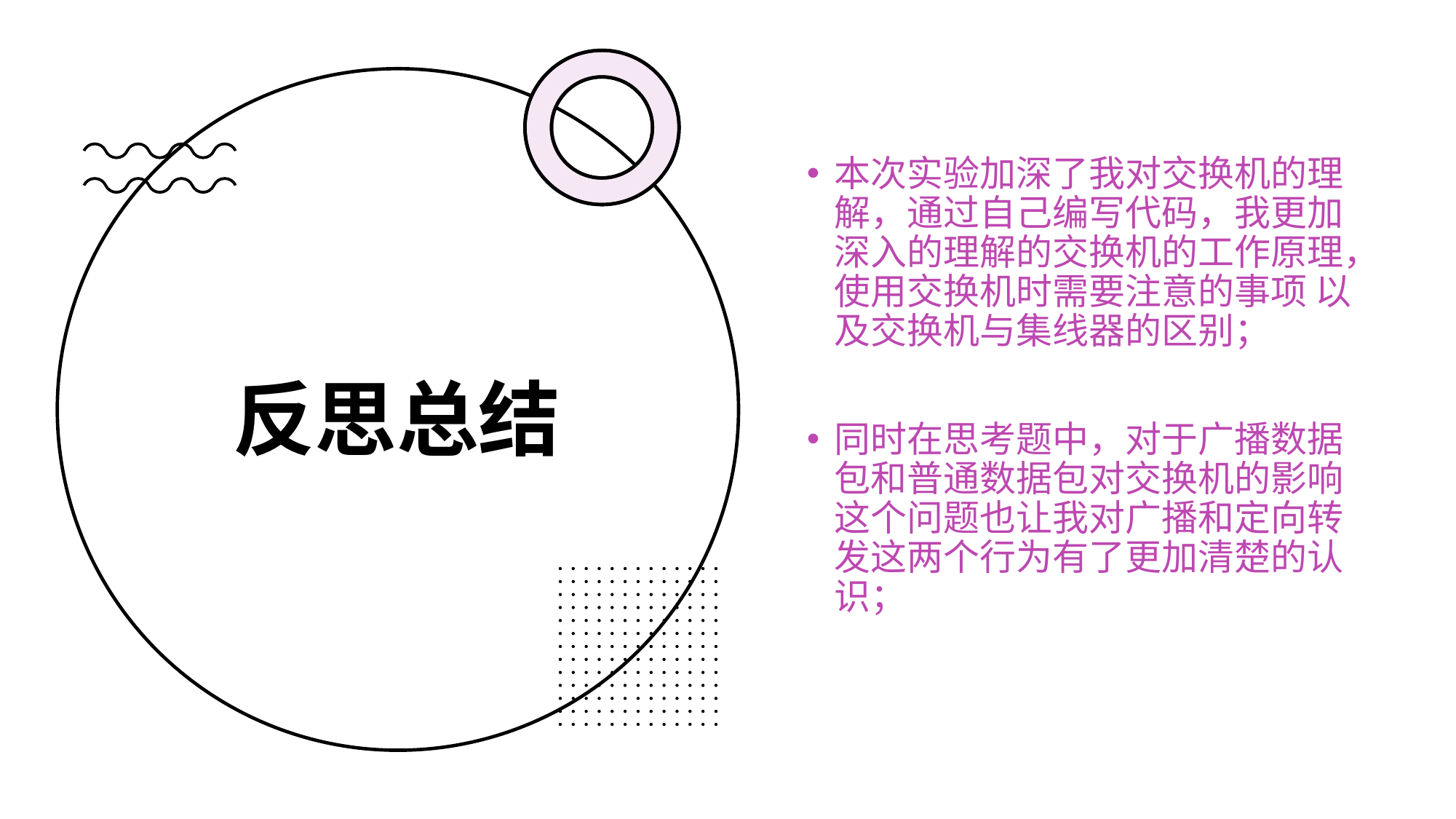

本次实验加深了我对交换机的理解，通过自己编写代码，我更加 深入的理解的交换机的工作原理，使用交换机时需要注意的事项 以及交换机与集线器的区别；

同时在思考题中，对于广播数据包和普通数据包对交换机的影响 这个问题也让我对广播和定向转发这两个行为有了更加清楚的认 识；
# 反思总结